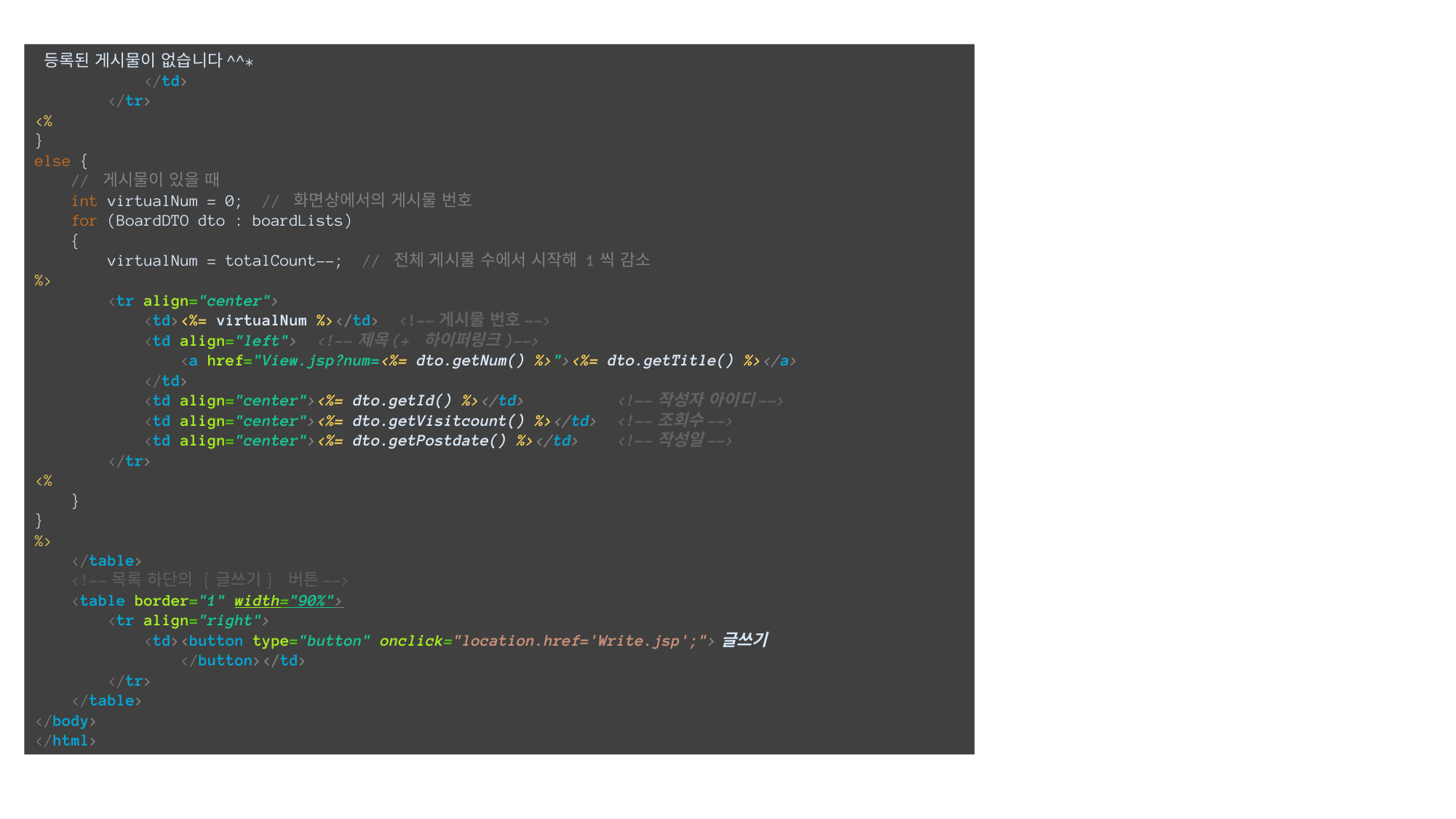

등록된 게시물이 없습니다^^*
            </td>
        </tr>
<%
}
else {
    // 게시물이 있을 때
    int virtualNum = 0;  // 화면상에서의 게시물 번호
    for (BoardDTO dto : boardLists)
    {
        virtualNum = totalCount--;  // 전체 게시물 수에서 시작해 1씩 감소
%>
        <tr align="center">
            <td><%= virtualNum %></td>  <!--게시물 번호-->
            <td align="left">  <!--제목(+ 하이퍼링크)-->
                <a href="View.jsp?num=<%= dto.getNum() %>"><%= dto.getTitle() %></a>
            </td>
            <td align="center"><%= dto.getId() %></td>          <!--작성자 아이디-->
            <td align="center"><%= dto.getVisitcount() %></td>  <!--조회수-->
            <td align="center"><%= dto.getPostdate() %></td>    <!--작성일-->
        </tr>
<%
    }
}
%>
    </table>
    <!--목록 하단의 [글쓰기] 버튼-->
    <table border="1" width="90%">
        <tr align="right">
            <td><button type="button" onclick="location.href='Write.jsp';">글쓰기
                </button></td>
        </tr>
    </table>
</body>
</html>